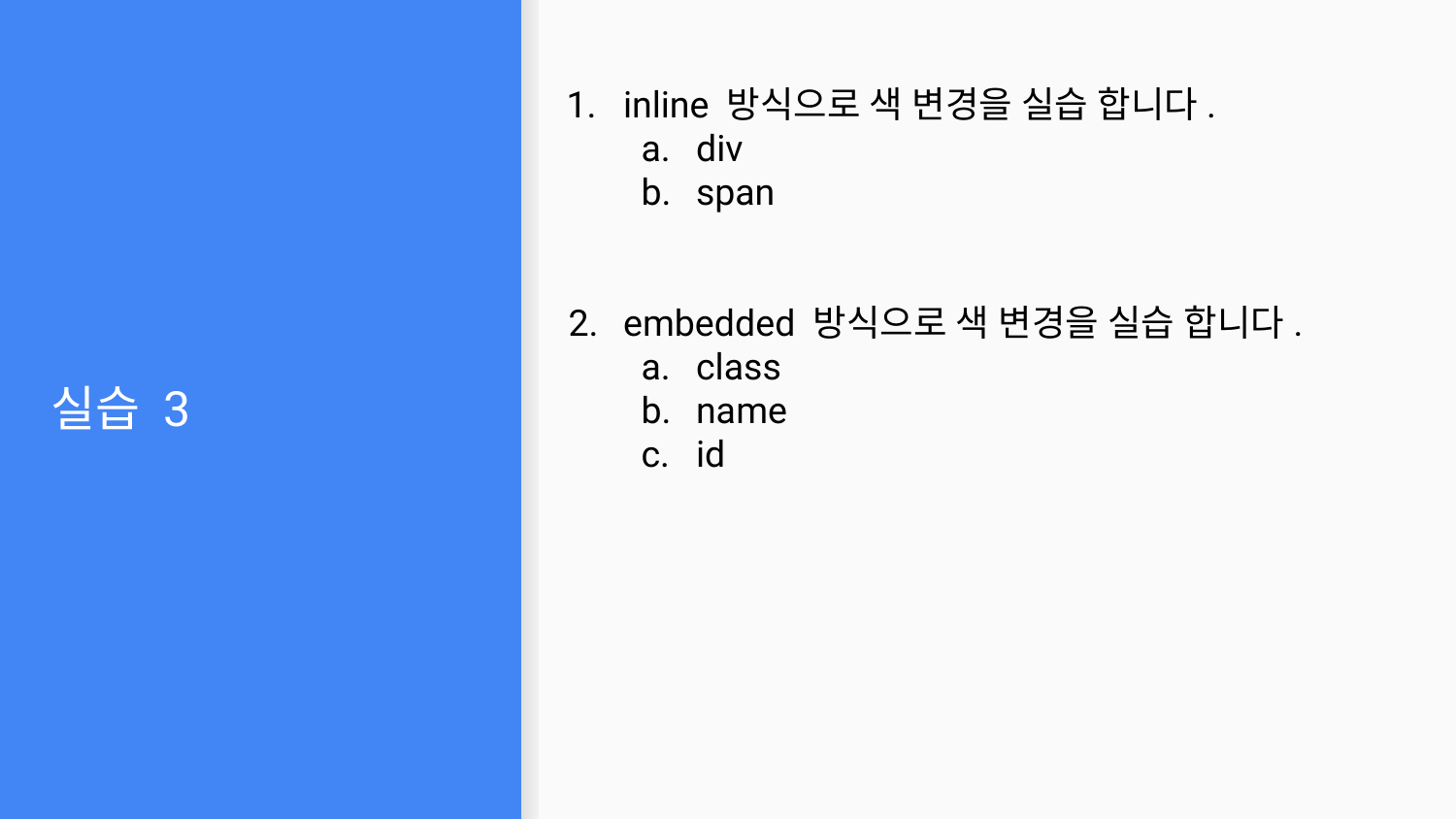

# 실습 3
inline 방식으로 색 변경을 실습 합니다.
div
span
embedded 방식으로 색 변경을 실습 합니다.
class
name
id